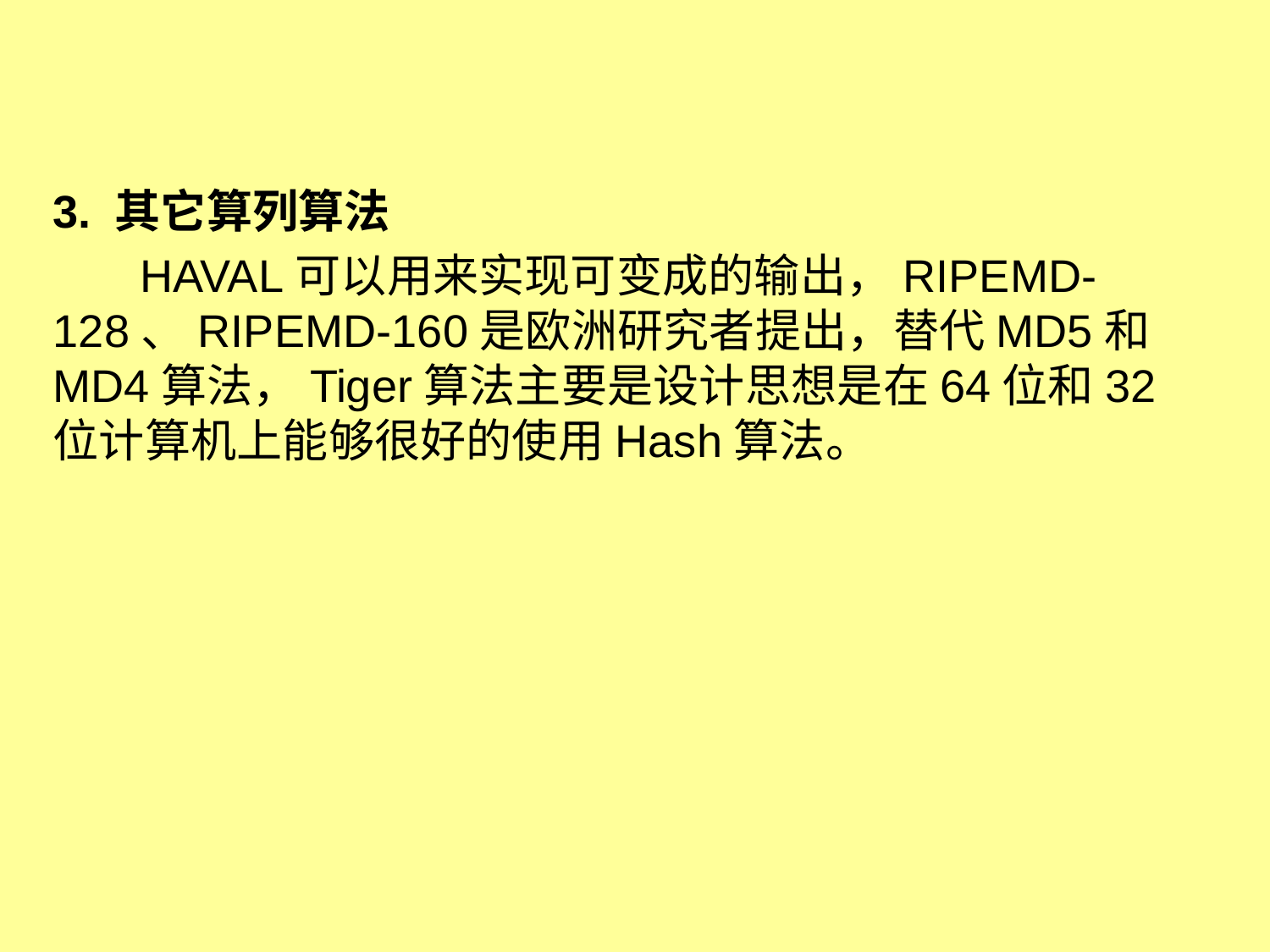

#
3. 其它算列算法
HAVAL可以用来实现可变成的输出，RIPEMD-128、RIPEMD-160是欧洲研究者提出，替代MD5和MD4算法，Tiger算法主要是设计思想是在64位和32位计算机上能够很好的使用Hash算法。